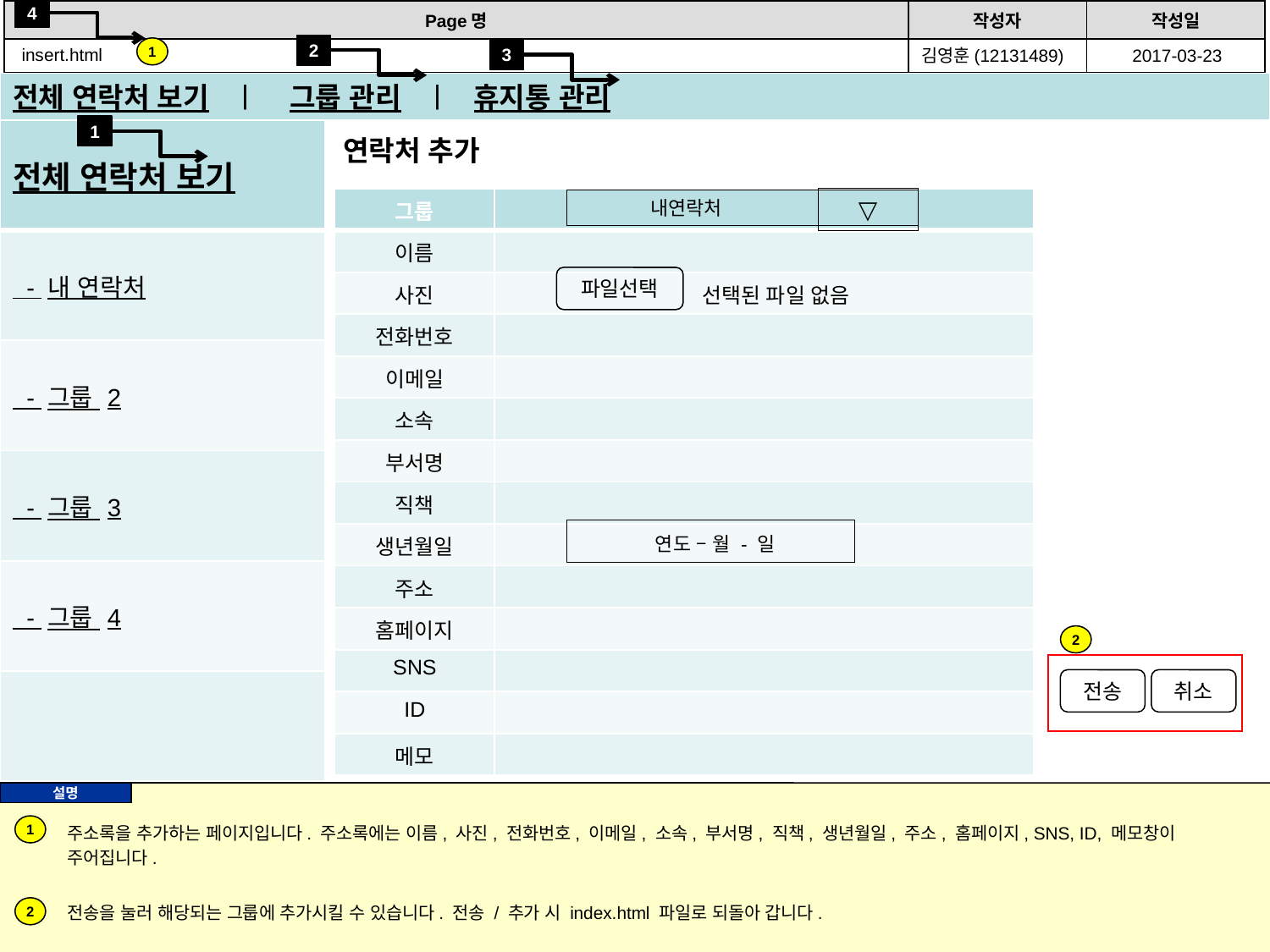

4
2
insert.html
1
김영훈(12131489)
2017-03-23
3
전체 연락처 보기   ㅣ    그룹 관리   ㅣ   휴지통 관리
1
| 전체 연락처 보기 |
| --- |
| - 내 연락처 |
| - 그룹 2 |
| - 그룹 3 |
| - 그룹 4 |
|  |
연락처 추가
▽
| 그룹 |  |
| --- | --- |
| 이름 |  |
| 사진 | 선택된 파일 없음 |
| 전화번호 |  |
| 이메일 |  |
| 소속 |  |
| 부서명 |  |
| 직책 |  |
| 생년월일 |  |
| 주소 |  |
| 홈페이지 |  |
| SNS |  |
| ID |  |
| 메모 |  |
            내연락처
파일선택
          연도 – 월 - 일
2

전송
취소
1
주소록을 추가하는 페이지입니다. 주소록에는 이름, 사진, 전화번호, 이메일, 소속, 부서명, 직책, 생년월일, 주소, 홈페이지, SNS, ID, 메모창이
주어집니다.
전송을 눌러 해당되는 그룹에 추가시킬 수 있습니다. 전송 / 추가 시 index.html 파일로 되돌아 갑니다.
2